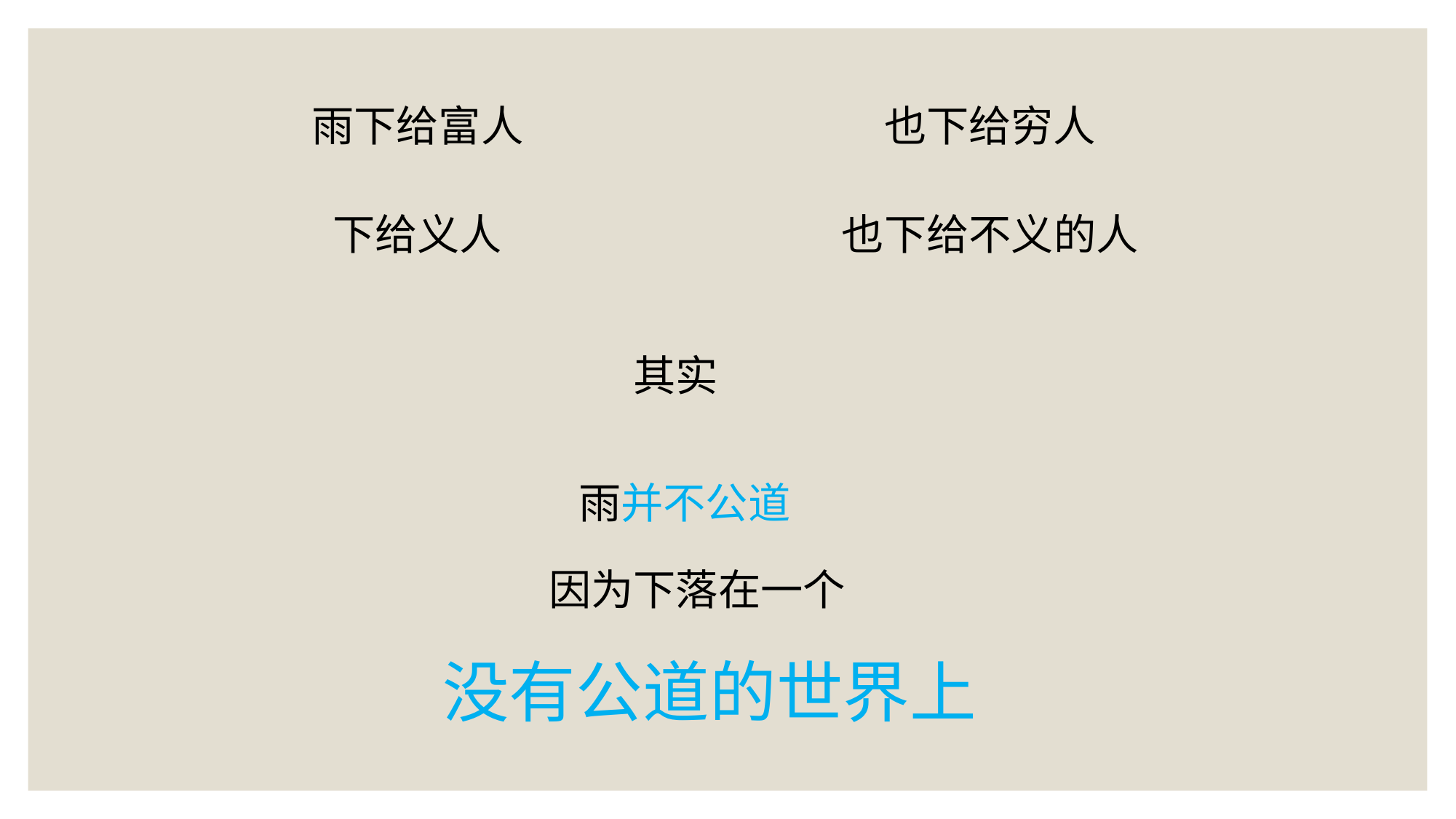

雨下给富人
也下给穷人
下给义人
也下给不义的人
其实
雨并不公道
因为下落在一个
没有公道的世界上